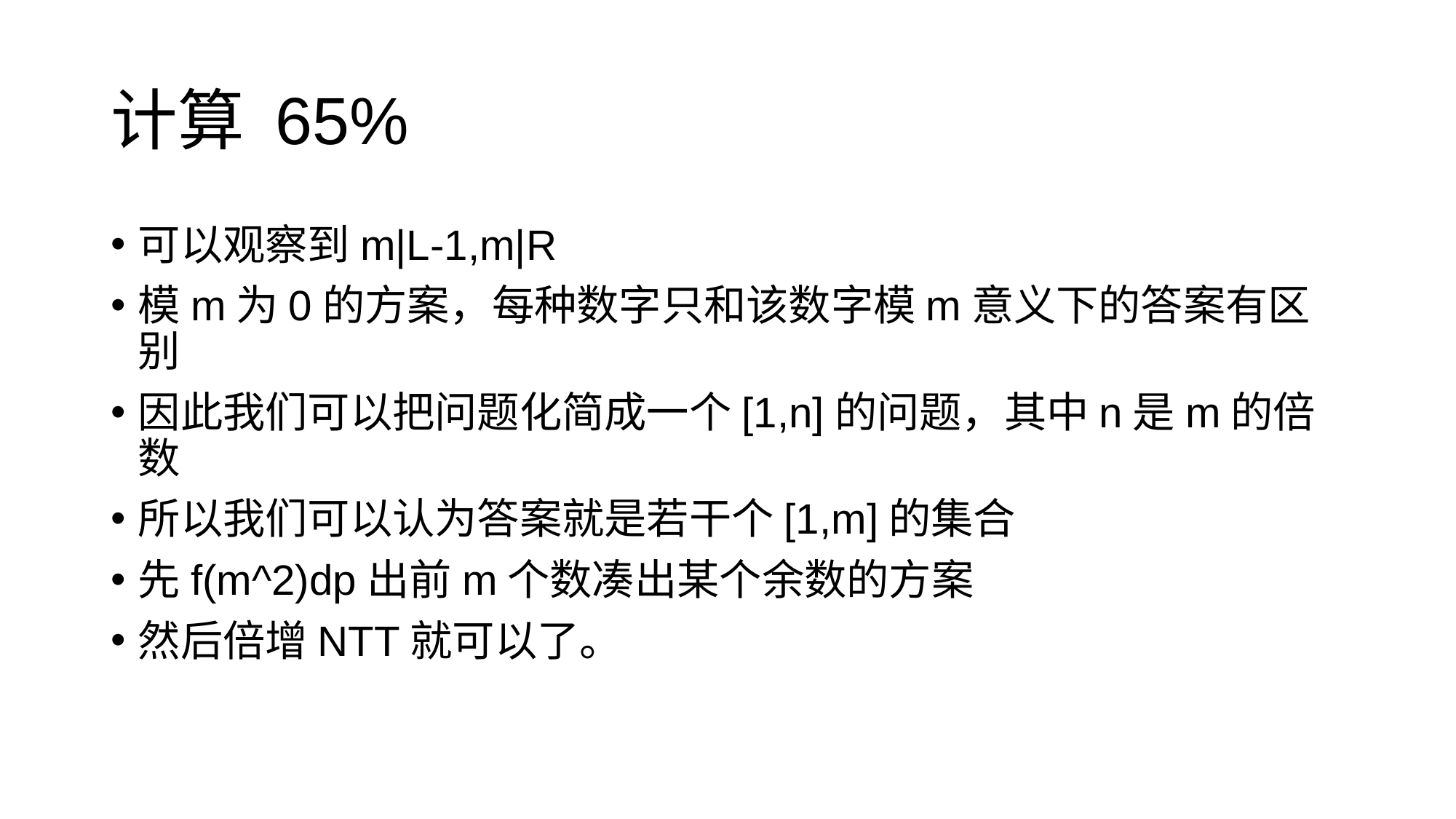

# 计算 65%
可以观察到m|L-1,m|R
模m为0的方案，每种数字只和该数字模m意义下的答案有区别
因此我们可以把问题化简成一个[1,n]的问题，其中n是m的倍数
所以我们可以认为答案就是若干个[1,m]的集合
先f(m^2)dp出前m个数凑出某个余数的方案
然后倍增NTT就可以了。